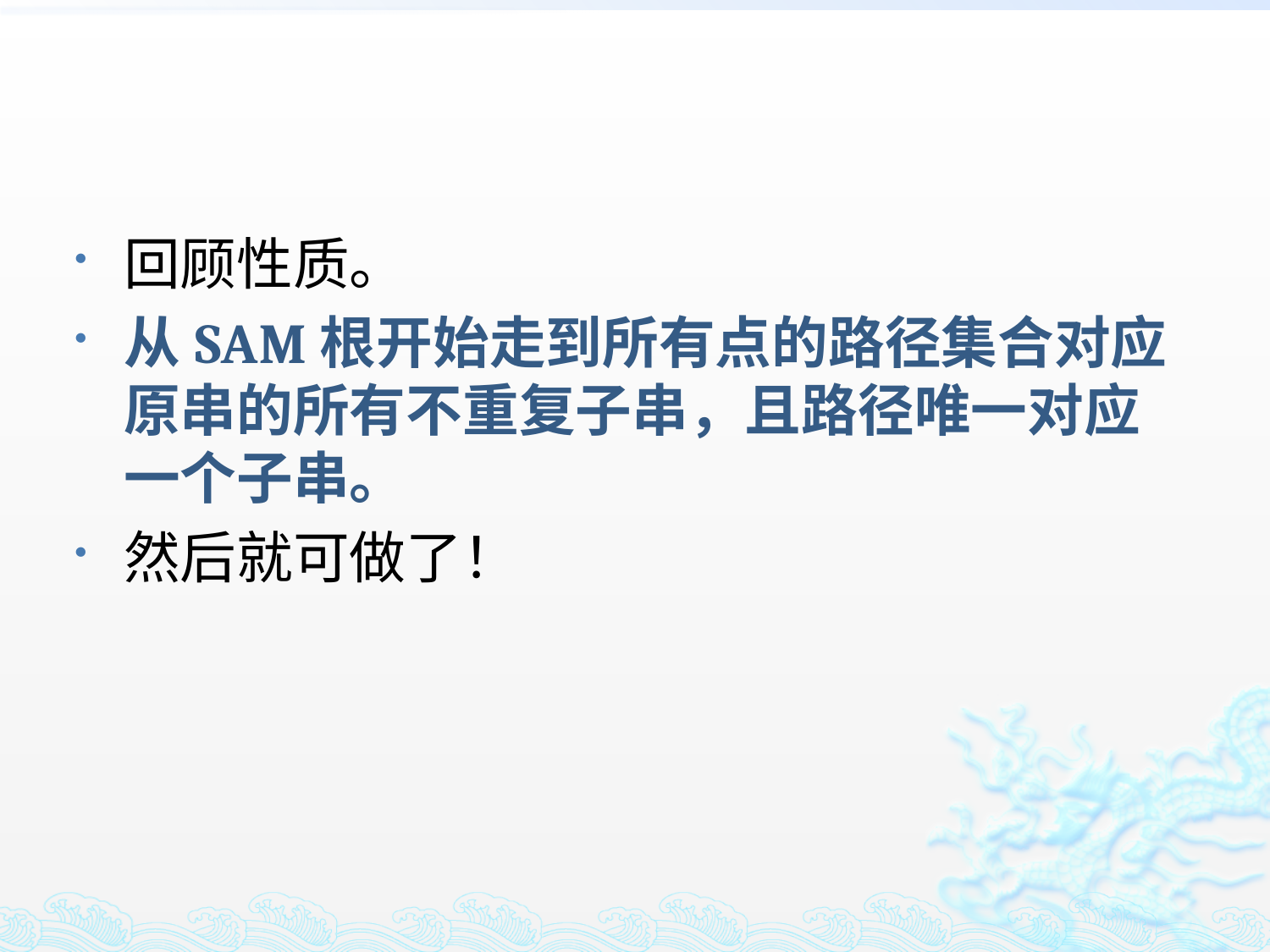

#
回顾性质。
从SAM根开始走到所有点的路径集合对应原串的所有不重复子串，且路径唯一对应一个子串。
然后就可做了！